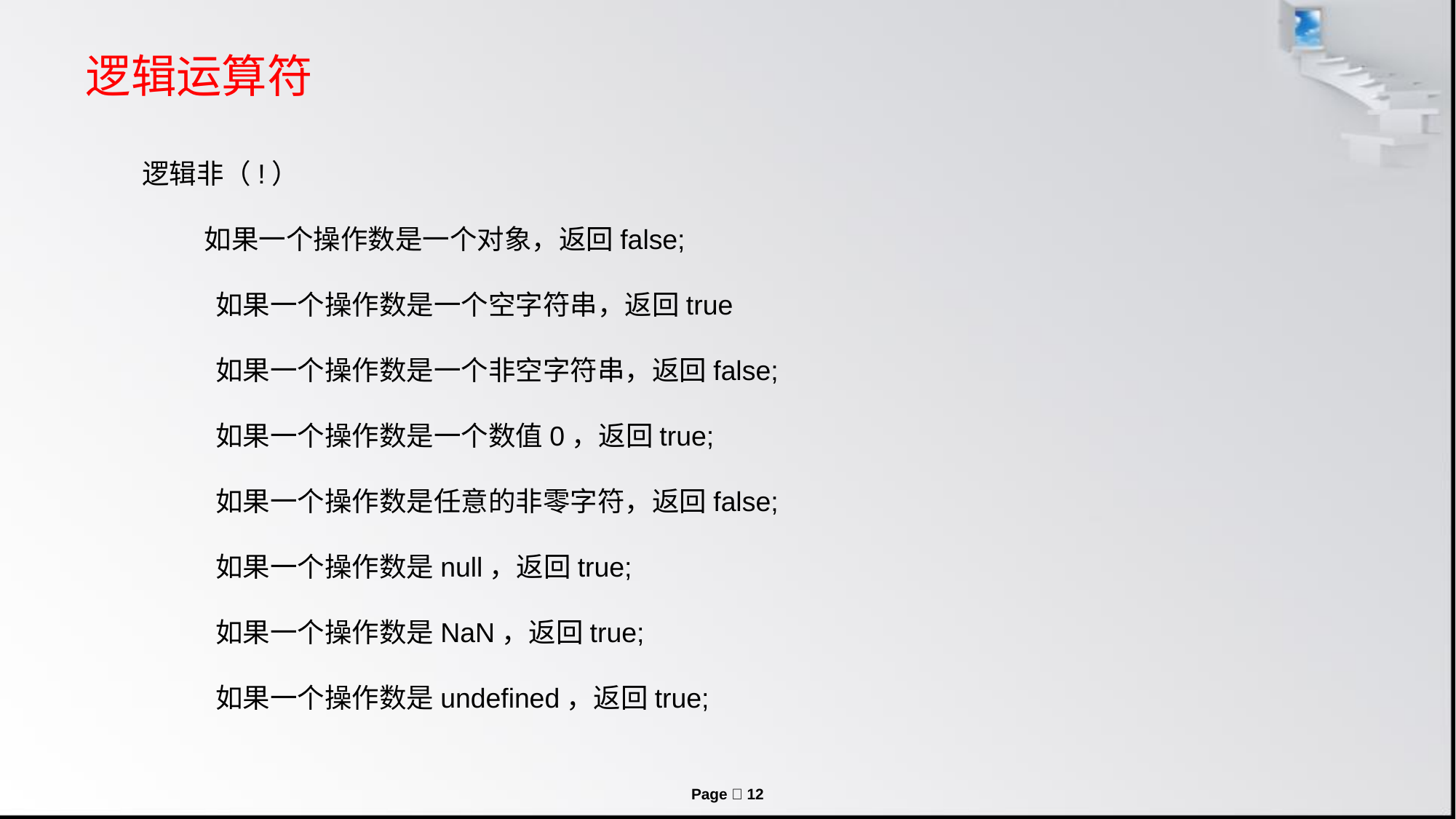

# 逻辑运算符
逻辑非（!）

         如果一个操作数是一个对象，返回false;

  　　如果一个操作数是一个空字符串，返回true

  　　如果一个操作数是一个非空字符串，返回false;

  　　如果一个操作数是一个数值0，返回true;

  　　如果一个操作数是任意的非零字符，返回false;

  　　如果一个操作数是null，返回true;

  　　如果一个操作数是NaN，返回true;

  　　如果一个操作数是undefined，返回true;